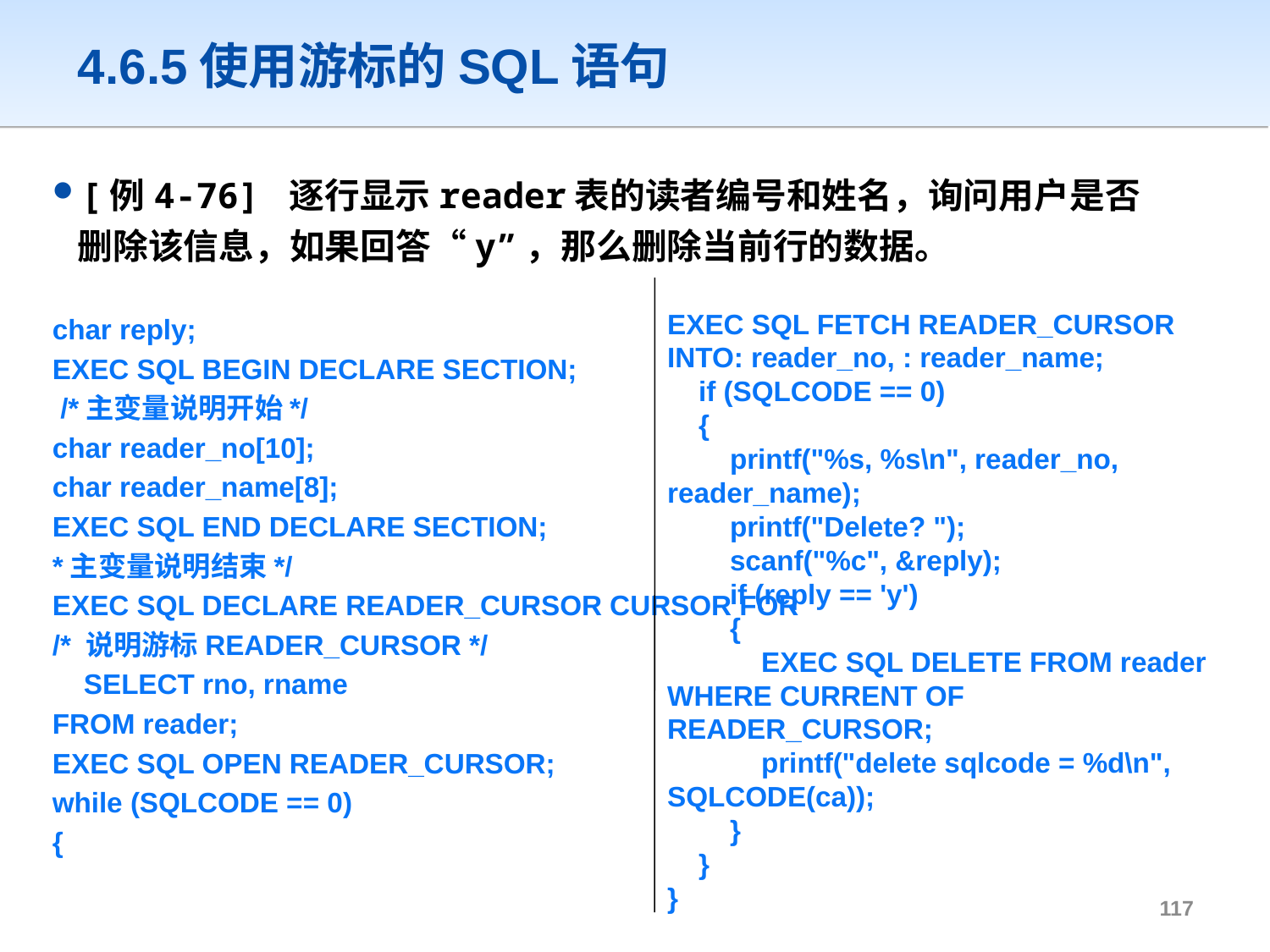

# 4.6.5使用游标的SQL语句
[例4-76] 逐行显示reader表的读者编号和姓名，询问用户是否删除该信息，如果回答“y”，那么删除当前行的数据。

char reply;
EXEC SQL BEGIN DECLARE SECTION;
 /*主变量说明开始*/
char reader_no[10];
char reader_name[8];
EXEC SQL END DECLARE SECTION;
*主变量说明结束*/
EXEC SQL DECLARE READER_CURSOR CURSOR FOR
/* 说明游标READER_CURSOR */
    SELECT rno, rname
FROM reader;
EXEC SQL OPEN READER_CURSOR;
while (SQLCODE == 0)
{

EXEC SQL FETCH READER_CURSOR
INTO: reader_no, : reader_name;
    if (SQLCODE == 0)
    {
        printf("%s, %s\n", reader_no, reader_name);
        printf("Delete? ");
        scanf("%c", &reply);
        if (reply == 'y')
        {
            EXEC SQL DELETE FROM reader
WHERE CURRENT OF READER_CURSOR;
            printf("delete sqlcode = %d\n", SQLCODE(ca));
        }
    }
}

117